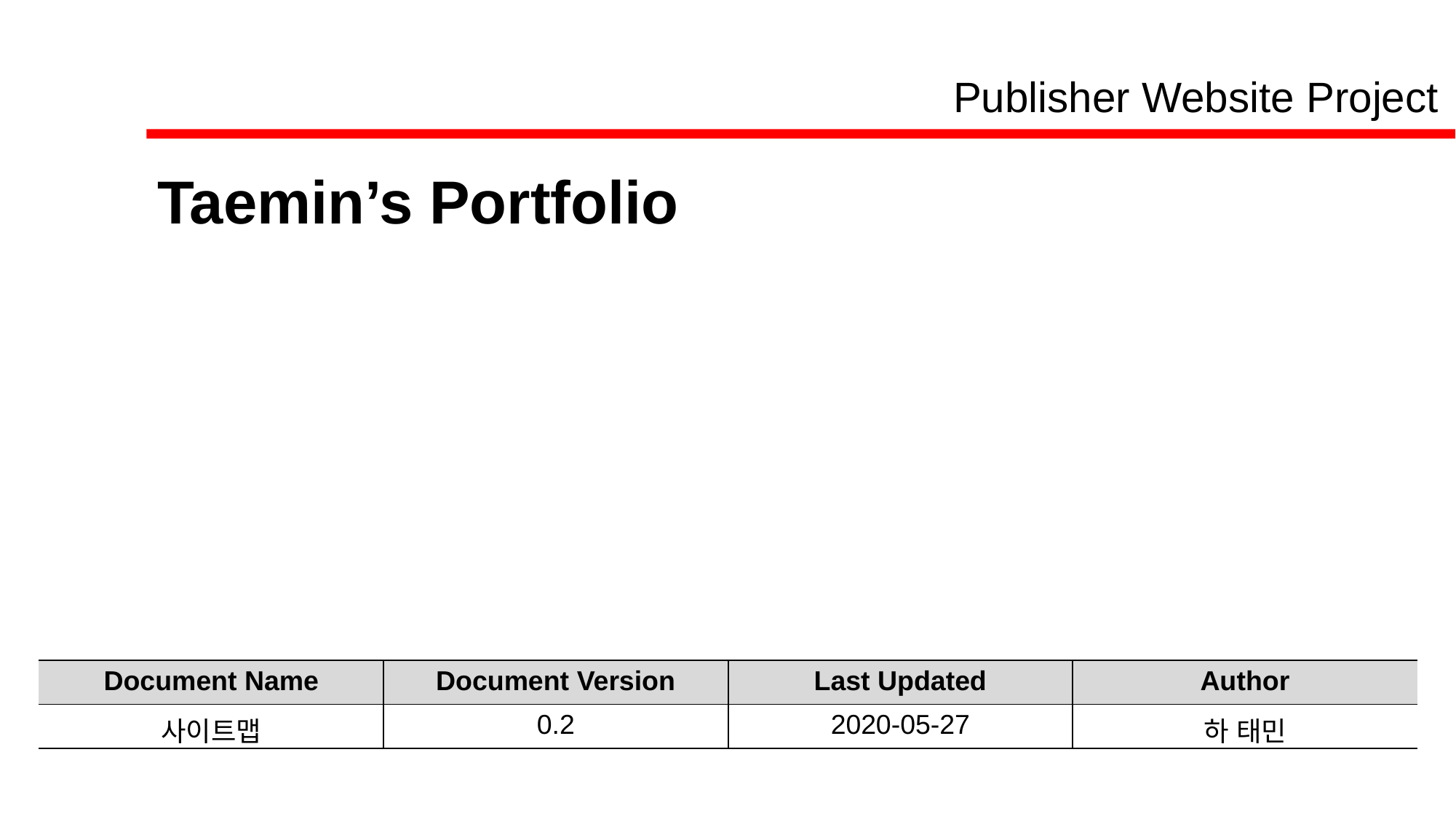

Publisher Website Project

Taemin’s Portfolio
| Document Name | Document Version | Last Updated | Author |
| --- | --- | --- | --- |
| 사이트맵 | 0.2 | 2020-05-27 | 하 태민 |